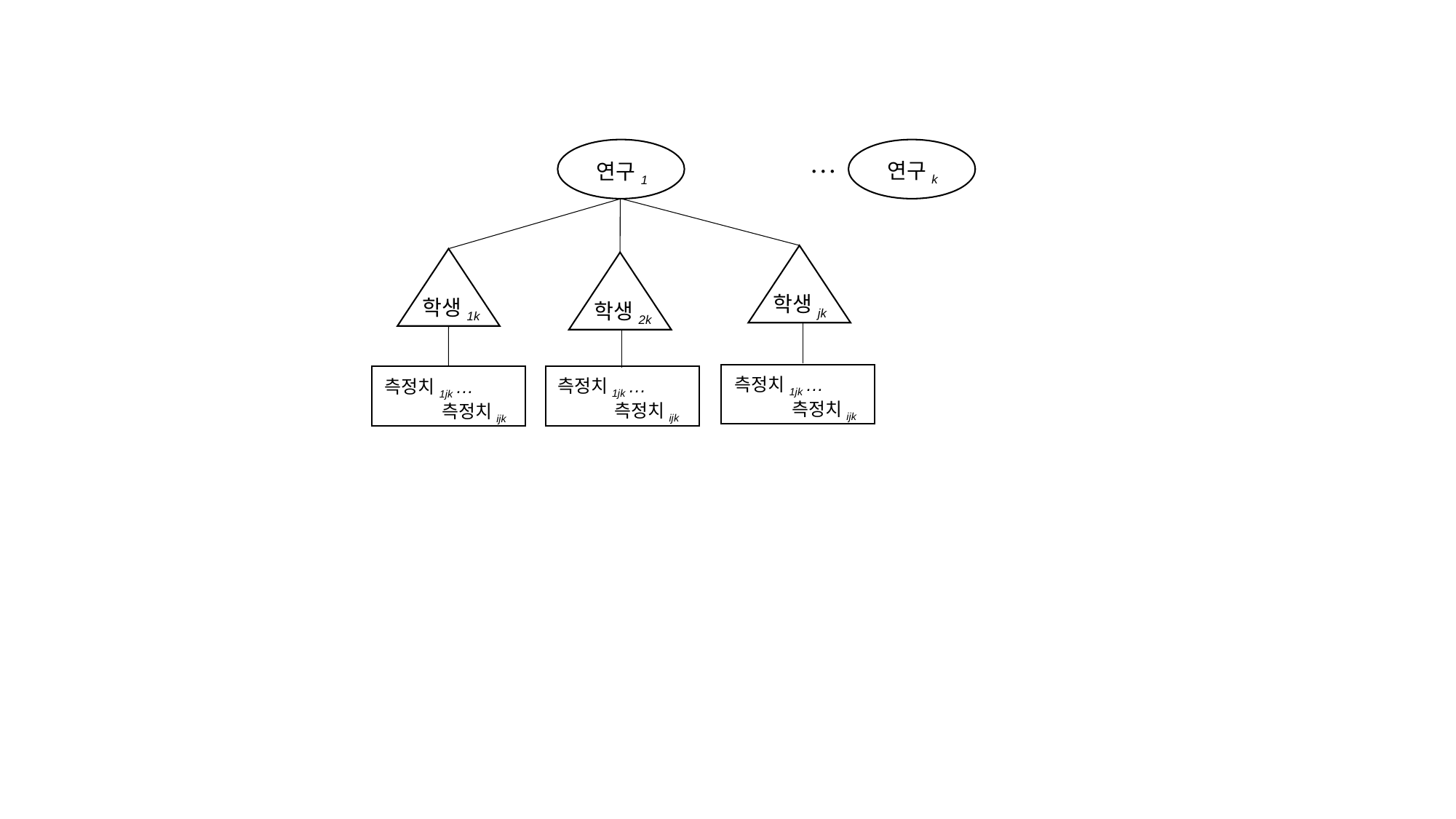

연구1

연구k
…

학생jk

학생1k

학생2k

 측정치1jk …
            측정치ijk

 측정치1jk …
            측정치ijk
 측정치1jk …
            측정치ijk